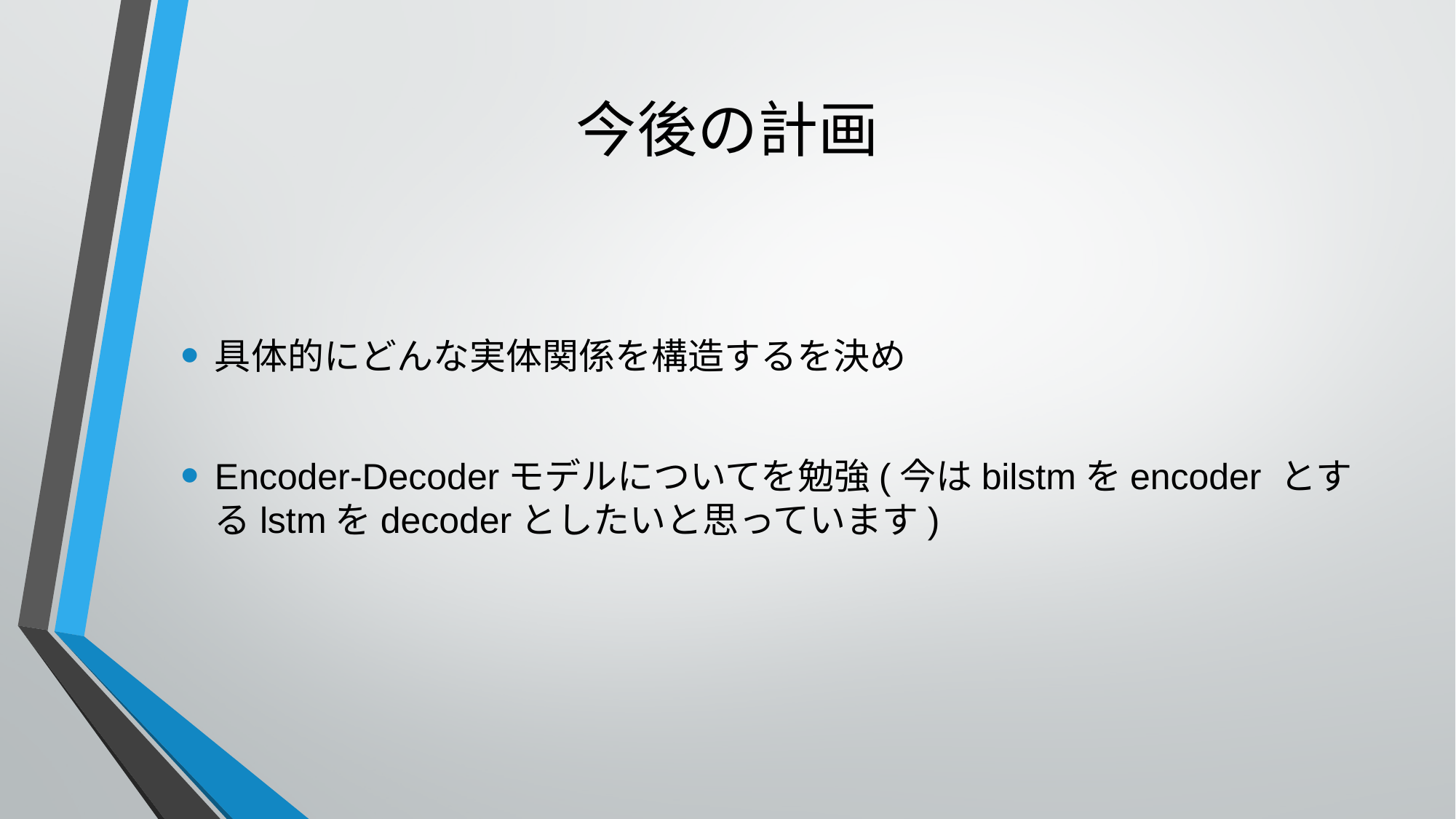

# 今後の計画
具体的にどんな実体関係を構造するを決め

Encoder-Decoderモデルについてを勉強(今はbilstmをencoder とするlstmをdecoderとしたいと思っています)